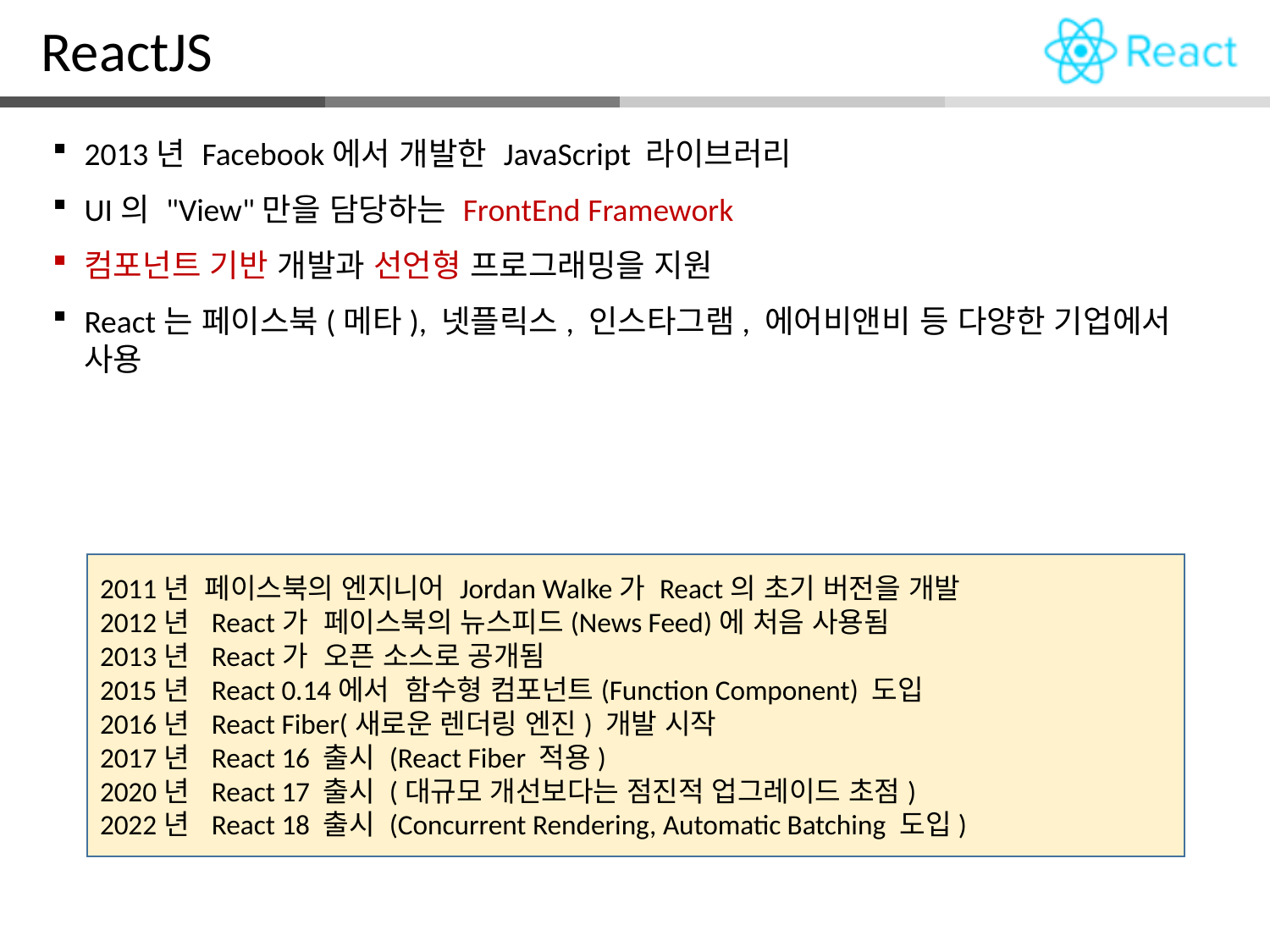

ReactJS
2013년 Facebook에서 개발한 JavaScript 라이브러리
UI의 "View"만을 담당하는 FrontEnd Framework
컴포넌트 기반 개발과 선언형 프로그래밍을 지원
React는 페이스북(메타), 넷플릭스, 인스타그램, 에어비앤비 등 다양한 기업에서 사용

2011년  페이스북의 엔지니어 Jordan Walke가 React의 초기 버전을 개발
2012년  React가  페이스북의 뉴스피드(News Feed)에 처음 사용됨
2013년  React가  오픈 소스로 공개됨
2015년  React 0.14에서  함수형 컴포넌트(Function Component) 도입
2016년  React Fiber(새로운 렌더링 엔진) 개발 시작
2017년  React 16 출시 (React Fiber 적용)
2020년  React 17 출시 (대규모 개선보다는 점진적 업그레이드 초점)
2022년  React 18 출시 (Concurrent Rendering, Automatic Batching 도입)